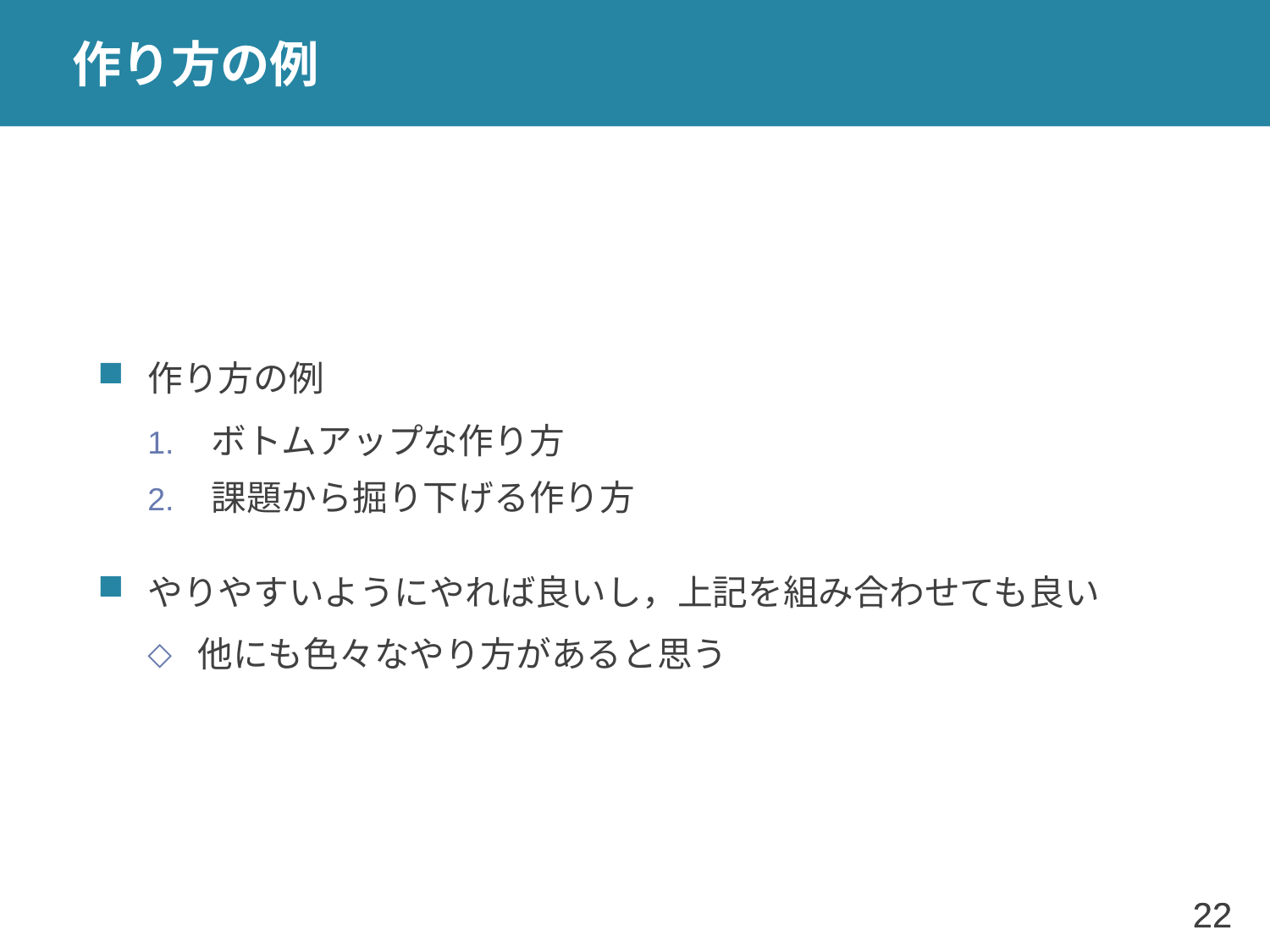

# 作り方の例
作り方の例
ボトムアップな作り方
課題から掘り下げる作り方
やりやすいようにやれば良いし，上記を組み合わせても良い
他にも色々なやり方があると思う